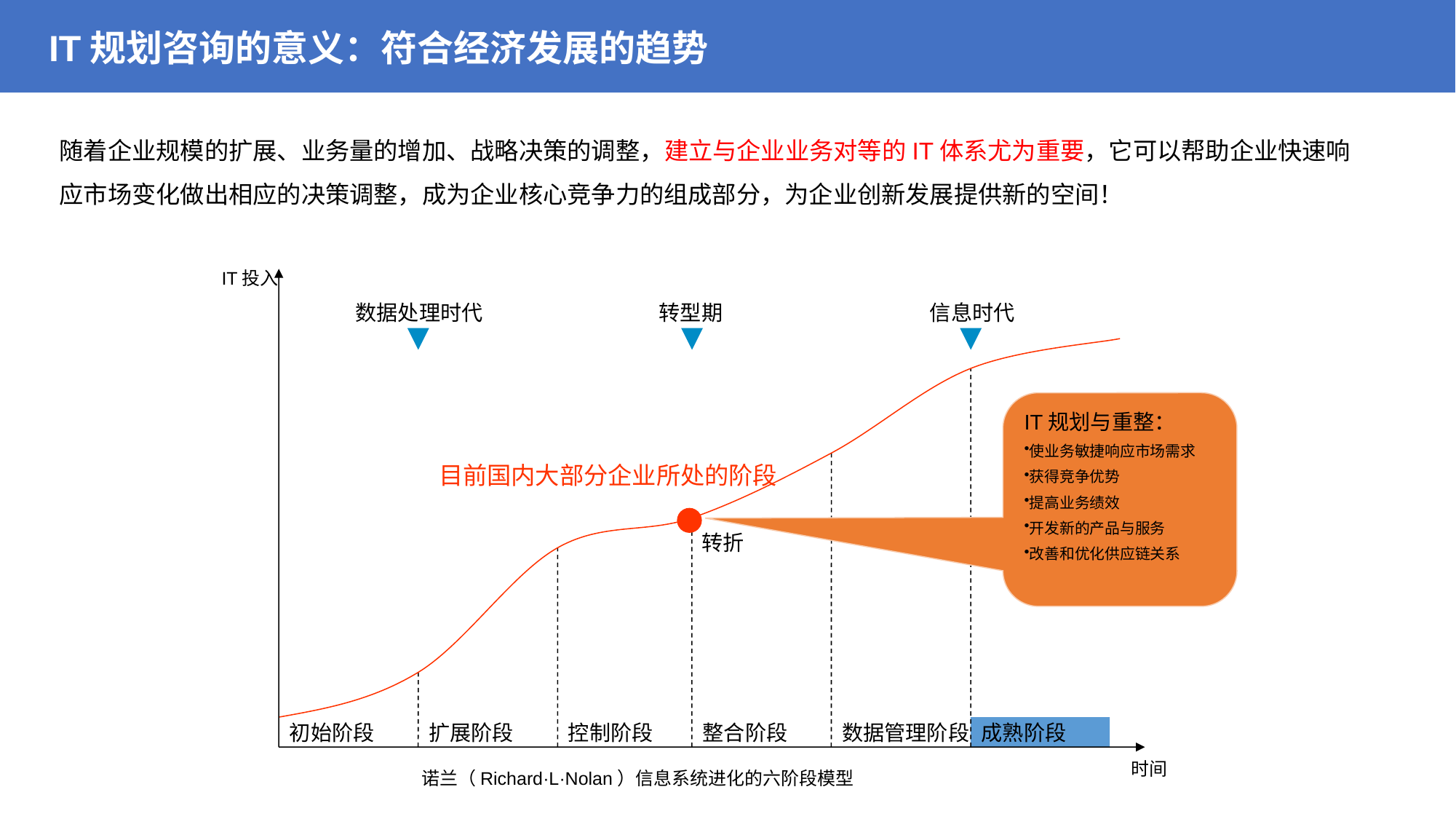

IT规划咨询的意义：符合经济发展的趋势
随着企业规模的扩展、业务量的增加、战略决策的调整，建立与企业业务对等的IT体系尤为重要，它可以帮助企业快速响应市场变化做出相应的决策调整，成为企业核心竞争力的组成部分，为企业创新发展提供新的空间！
IT投入

信息时代
数据处理时代
转型期

IT规划与重整：
使业务敏捷响应市场需求
获得竞争优势
提高业务绩效
开发新的产品与服务
改善和优化供应链关系

目前国内大部分企业所处的阶段

转折

初始阶段
扩展阶段

控制阶段
整合阶段
数据管理阶段
成熟阶段

时间
诺兰（Richard·L·Nolan）信息系统进化的六阶段模型